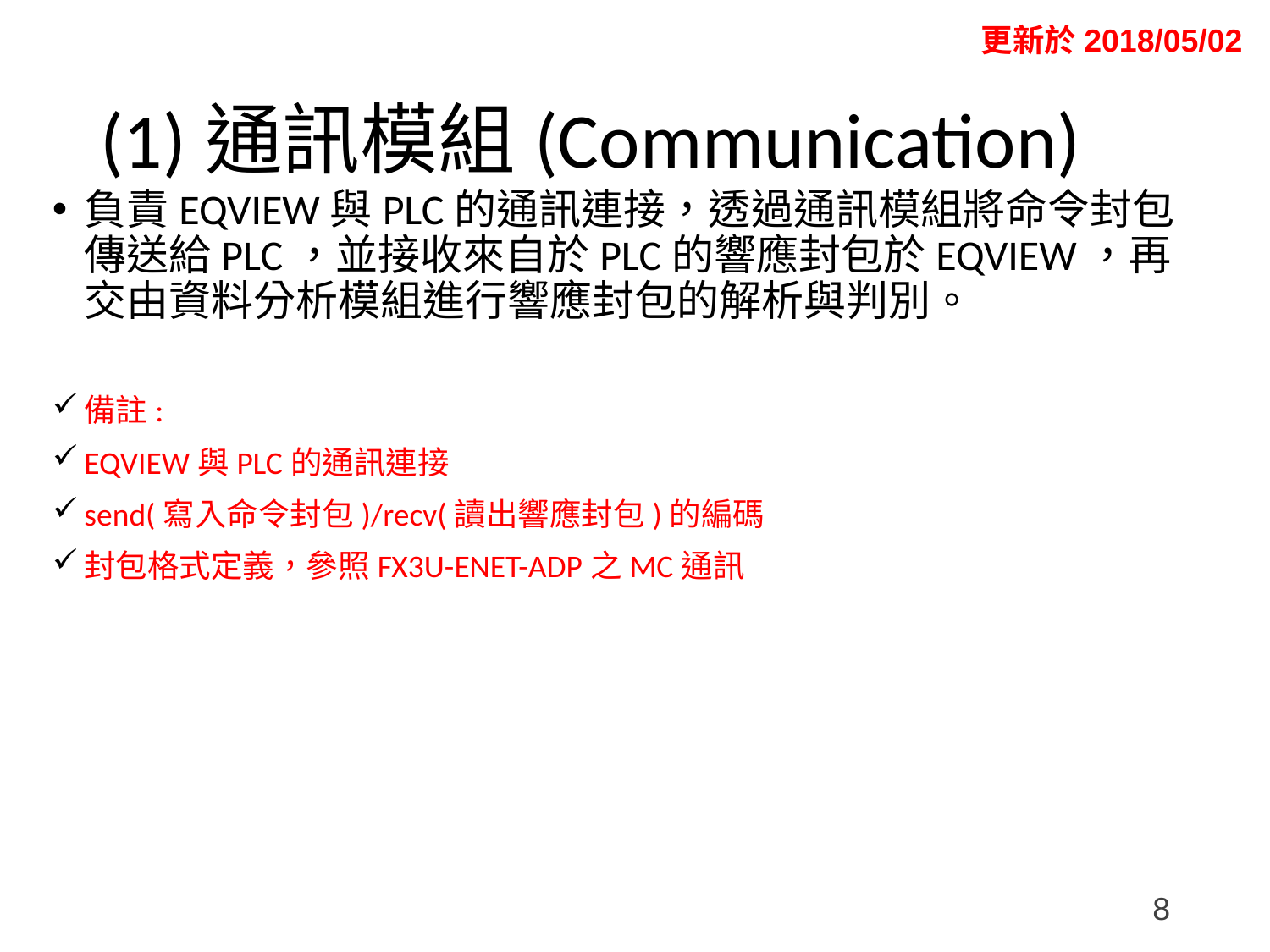

更新於2018/05/02
# (1)通訊模組(Communication)
負責EQVIEW與PLC的通訊連接，透過通訊模組將命令封包傳送給PLC，並接收來自於PLC的響應封包於EQVIEW，再交由資料分析模組進行響應封包的解析與判別。

備註:
EQVIEW與PLC的通訊連接
send(寫入命令封包)/recv(讀出響應封包)的編碼
封包格式定義，參照FX3U-ENET-ADP之MC通訊
8